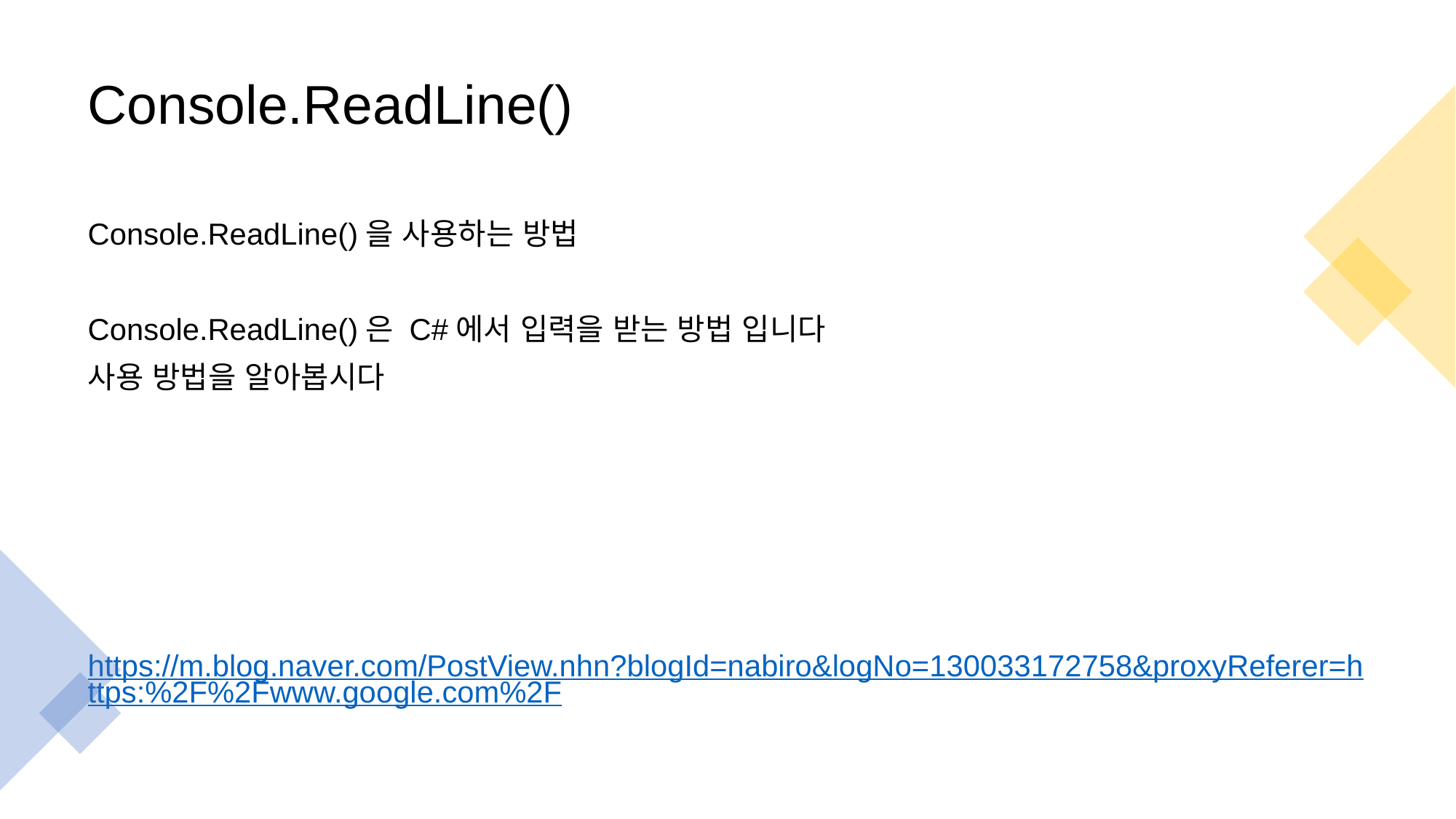

# Console.ReadLine()

Console.ReadLine()을 사용하는 방법

Console.ReadLine()은 C#에서 입력을 받는 방법 입니다
사용 방법을 알아봅시다

https://m.blog.naver.com/PostView.nhn?blogId=nabiro&logNo=130033172758&proxyReferer=https:%2F%2Fwww.google.com%2F